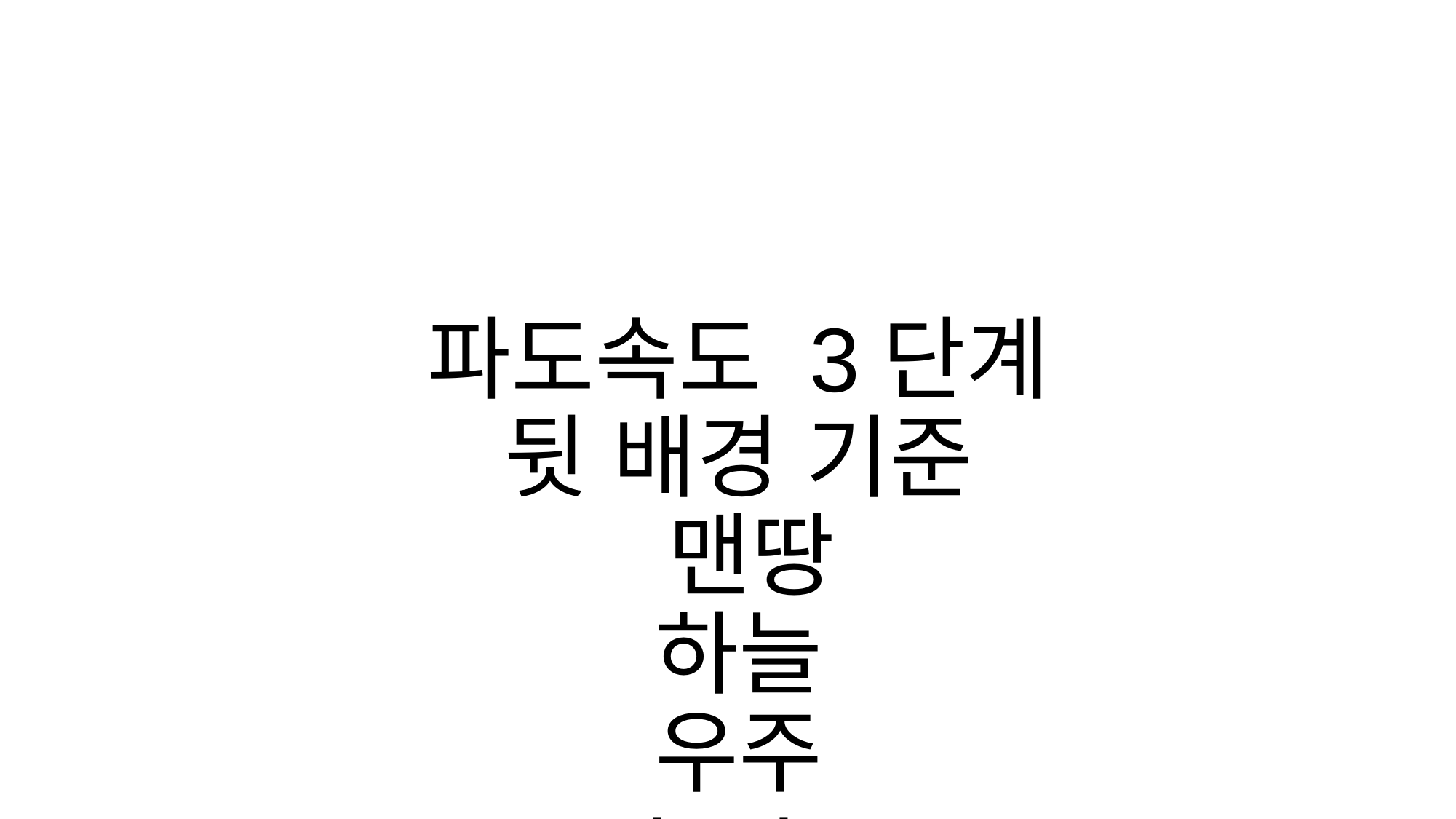

# 파도속도 3단계 뒷 배경 기준 맨땅 하늘 우주 color lerp